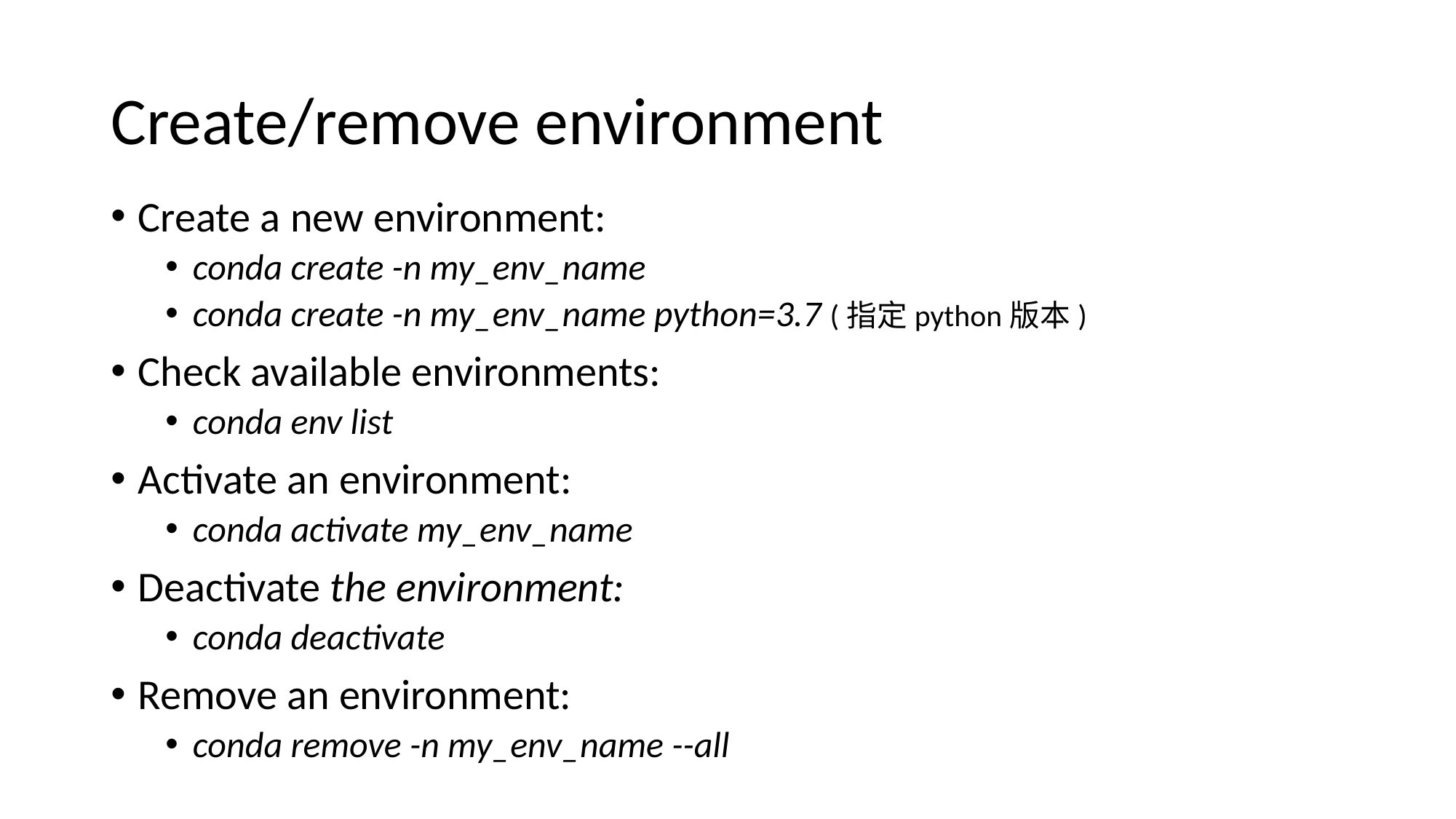

# Create/remove environment
Create a new environment:
conda create -n my_env_name
conda create -n my_env_name python=3.7 (指定python版本)
Check available environments:
conda env list
Activate an environment:
conda activate my_env_name
Deactivate the environment:
conda deactivate
Remove an environment:
conda remove -n my_env_name --all